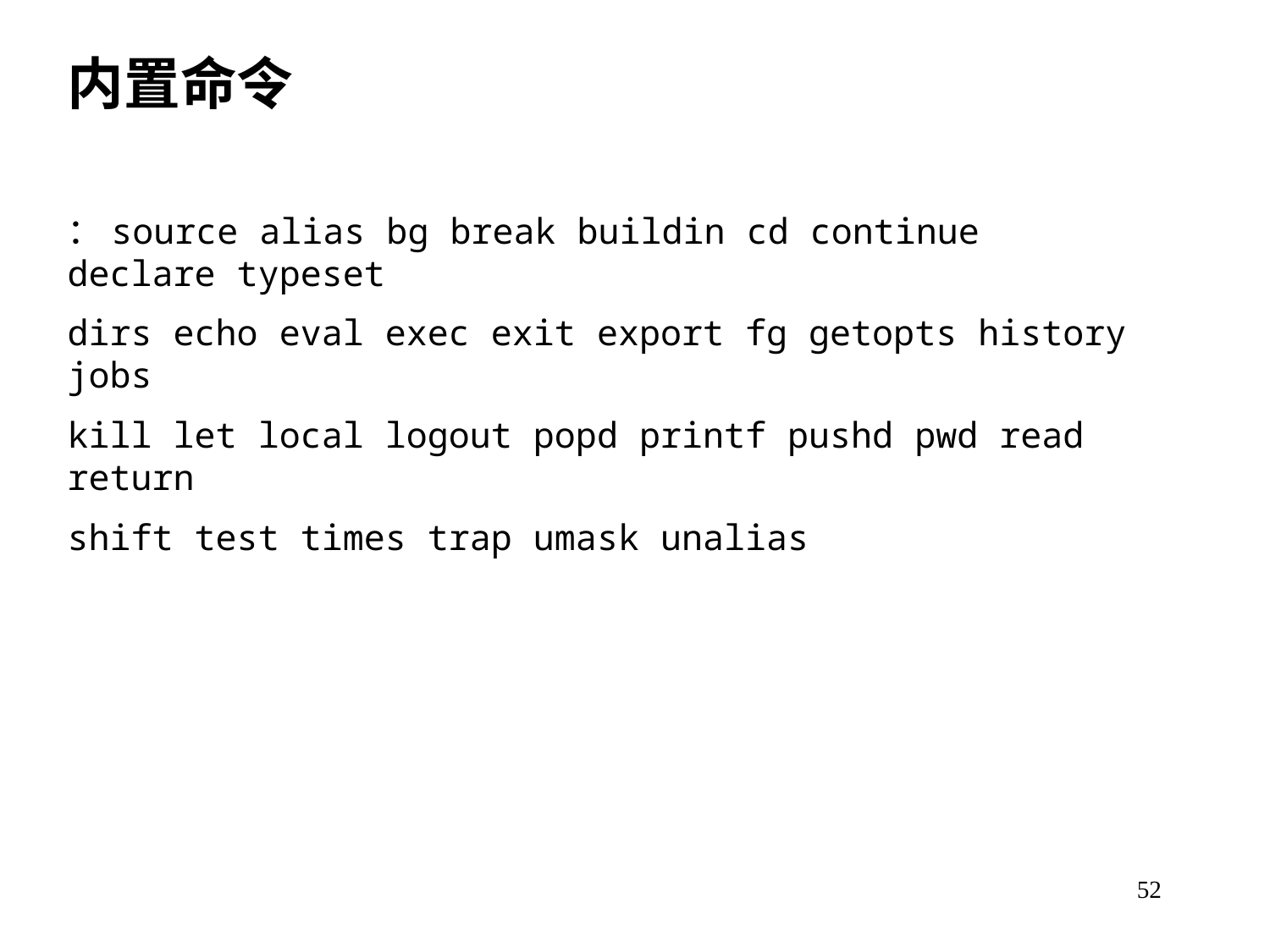

内置命令
：source alias bg break buildin cd continue declare typeset
dirs echo eval exec exit export fg getopts history jobs
kill let local logout popd printf pushd pwd read return
shift test times trap umask unalias
52